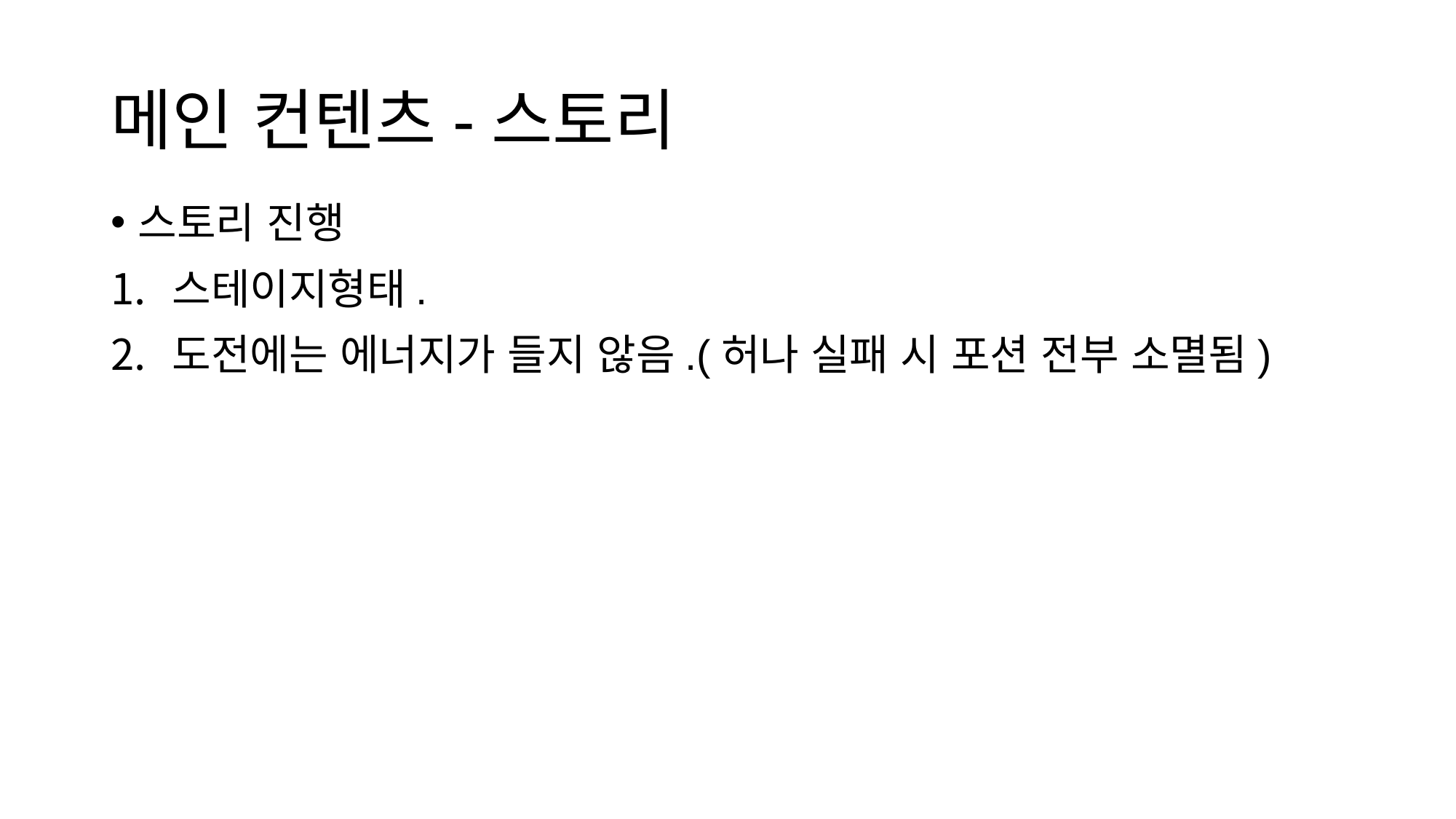

# 메인 컨텐츠-스토리
스토리 진행
스테이지형태.
도전에는 에너지가 들지 않음.(허나 실패 시 포션 전부 소멸됨)